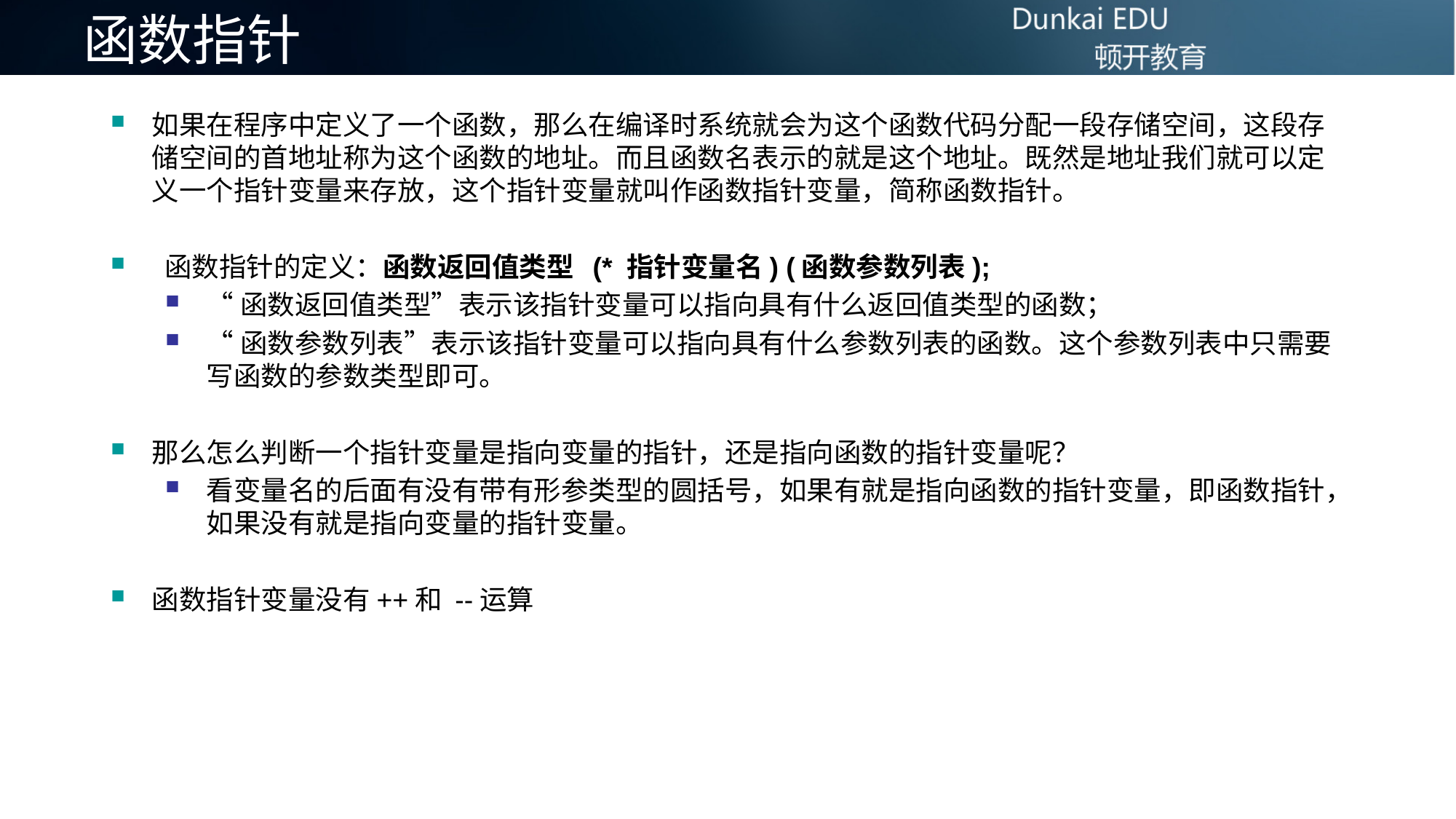

# 函数指针
如果在程序中定义了一个函数，那么在编译时系统就会为这个函数代码分配一段存储空间，这段存储空间的首地址称为这个函数的地址。而且函数名表示的就是这个地址。既然是地址我们就可以定义一个指针变量来存放，这个指针变量就叫作函数指针变量，简称函数指针。

 函数指针的定义：函数返回值类型  (* 指针变量名) (函数参数列表);
“函数返回值类型”表示该指针变量可以指向具有什么返回值类型的函数；
“函数参数列表”表示该指针变量可以指向具有什么参数列表的函数。这个参数列表中只需要写函数的参数类型即可。

那么怎么判断一个指针变量是指向变量的指针，还是指向函数的指针变量呢？
看变量名的后面有没有带有形参类型的圆括号，如果有就是指向函数的指针变量，即函数指针，如果没有就是指向变量的指针变量。

函数指针变量没有++和 --运算